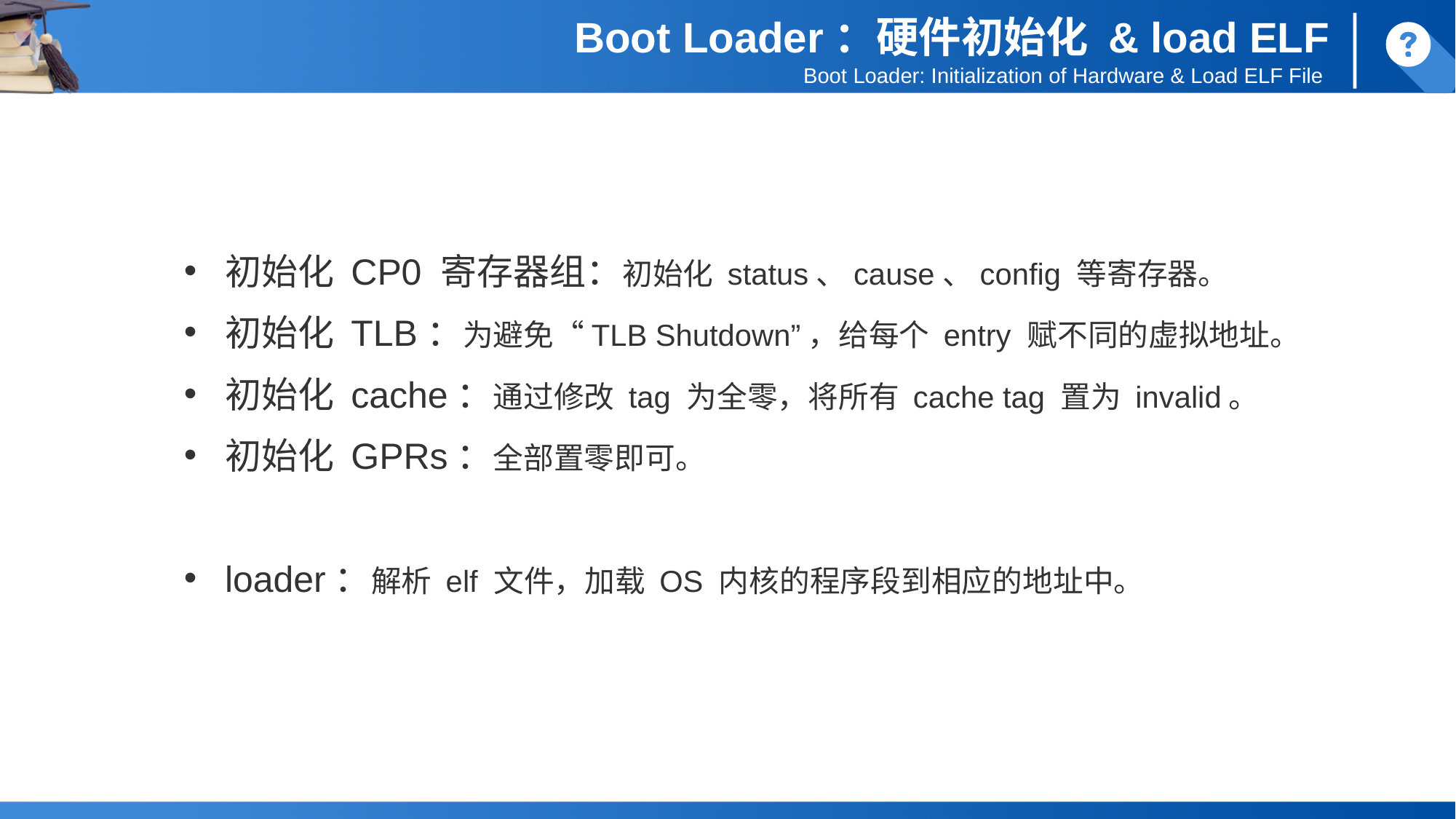

Boot Loader：硬件初始化 & load ELF
Boot Loader: Initialization of Hardware & Load ELF File

初始化 CP0 寄存器组：初始化 status、cause、config 等寄存器。
初始化 TLB：为避免“TLB Shutdown”，给每个 entry 赋不同的虚拟地址。
初始化 cache：通过修改 tag 为全零，将所有 cache tag 置为 invalid。
初始化 GPRs：全部置零即可。

loader：解析 elf 文件，加载 OS 内核的程序段到相应的地址中。